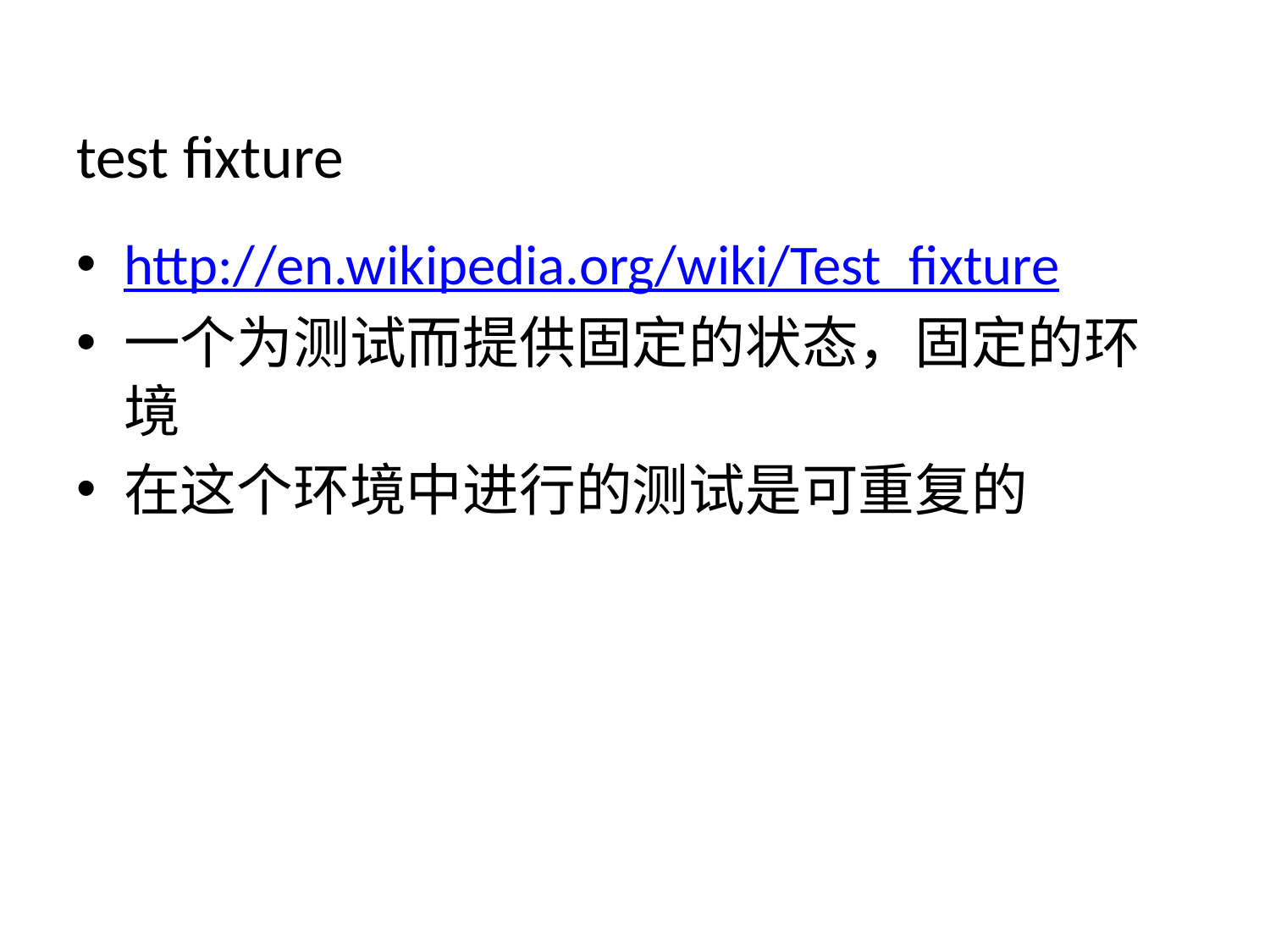

# test fixture
http://en.wikipedia.org/wiki/Test_fixture
一个为测试而提供固定的状态，固定的环境
在这个环境中进行的测试是可重复的